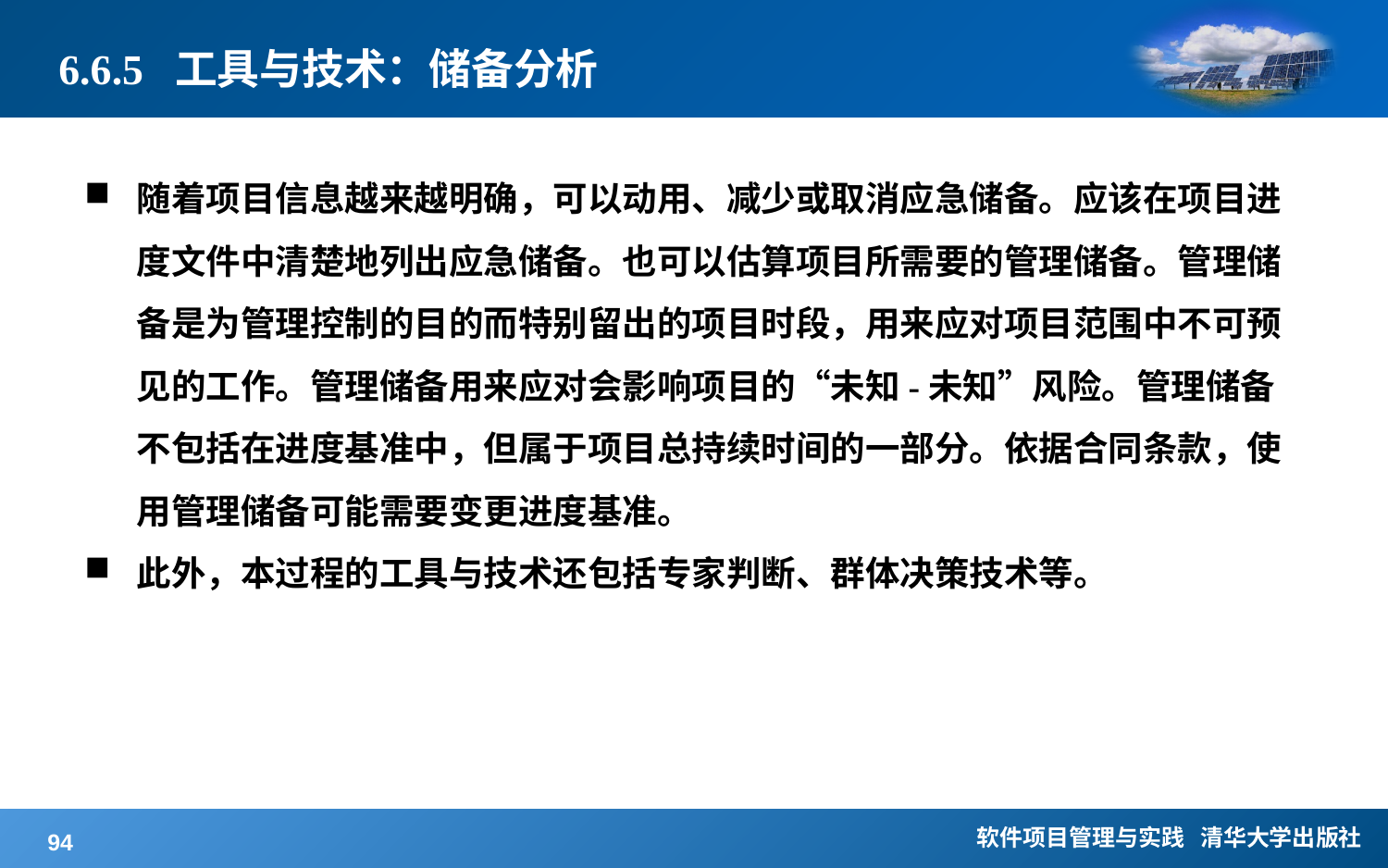

# 6.6.5  工具与技术：储备分析
随着项目信息越来越明确，可以动用、减少或取消应急储备。应该在项目进度文件中清楚地列出应急储备。也可以估算项目所需要的管理储备。管理储备是为管理控制的目的而特别留出的项目时段，用来应对项目范围中不可预见的工作。管理储备用来应对会影响项目的“未知-未知”风险。管理储备不包括在进度基准中，但属于项目总持续时间的一部分。依据合同条款，使用管理储备可能需要变更进度基准。
此外，本过程的工具与技术还包括专家判断、群体决策技术等。